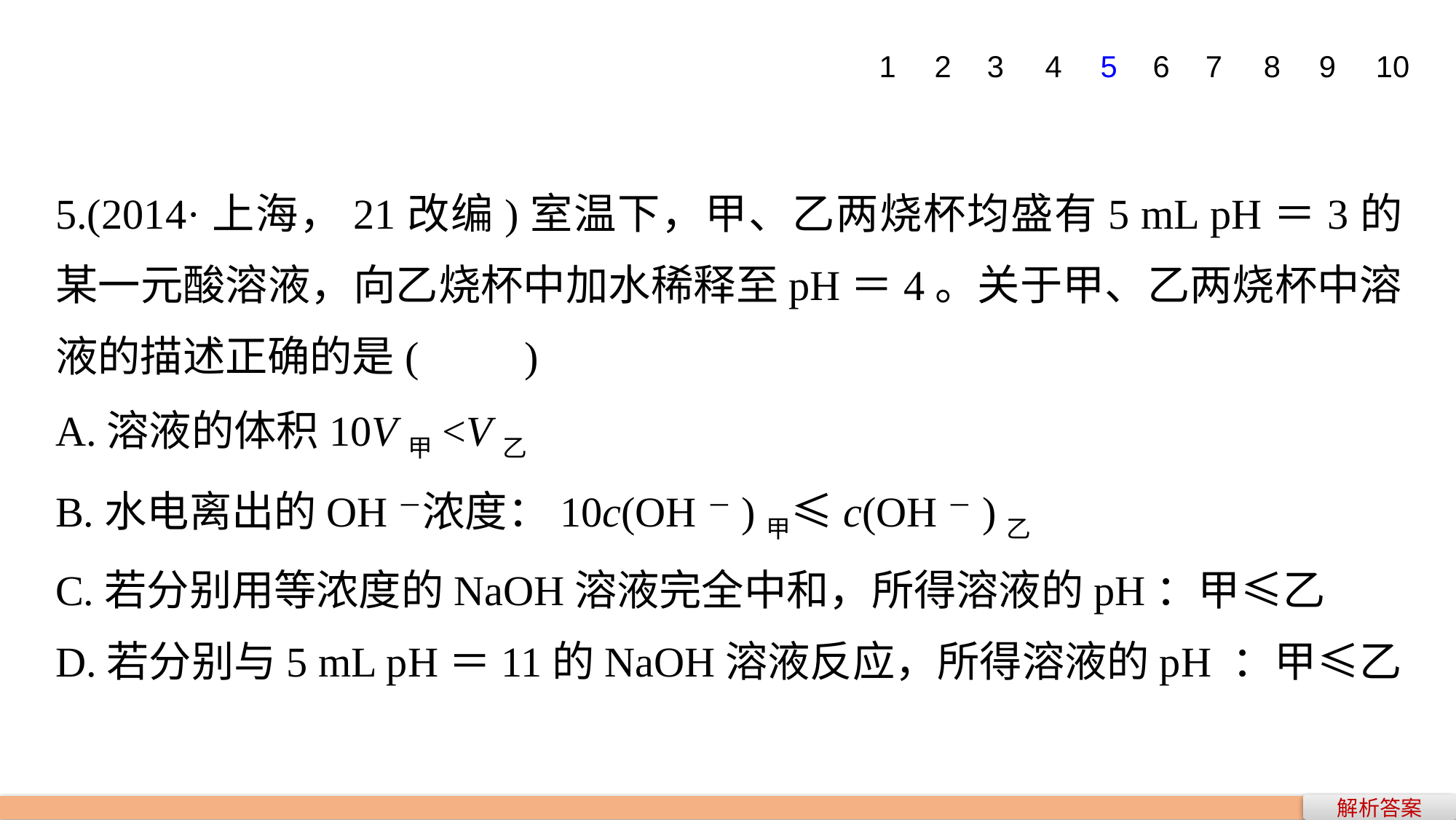

1
2
3
4
5
6
7
8
9
10
5.(2014·上海，21改编)室温下，甲、乙两烧杯均盛有5 mL pH＝3的某一元酸溶液，向乙烧杯中加水稀释至pH＝4。关于甲、乙两烧杯中溶液的描述正确的是(　　)
A.溶液的体积10V甲<V乙
B.水电离出的OH－浓度：10c(OH－)甲≤c(OH－)乙
C.若分别用等浓度的NaOH溶液完全中和，所得溶液的pH：甲≤乙
D.若分别与5 mL pH＝11的NaOH溶液反应，所得溶液的pH ：甲≤乙
解析答案